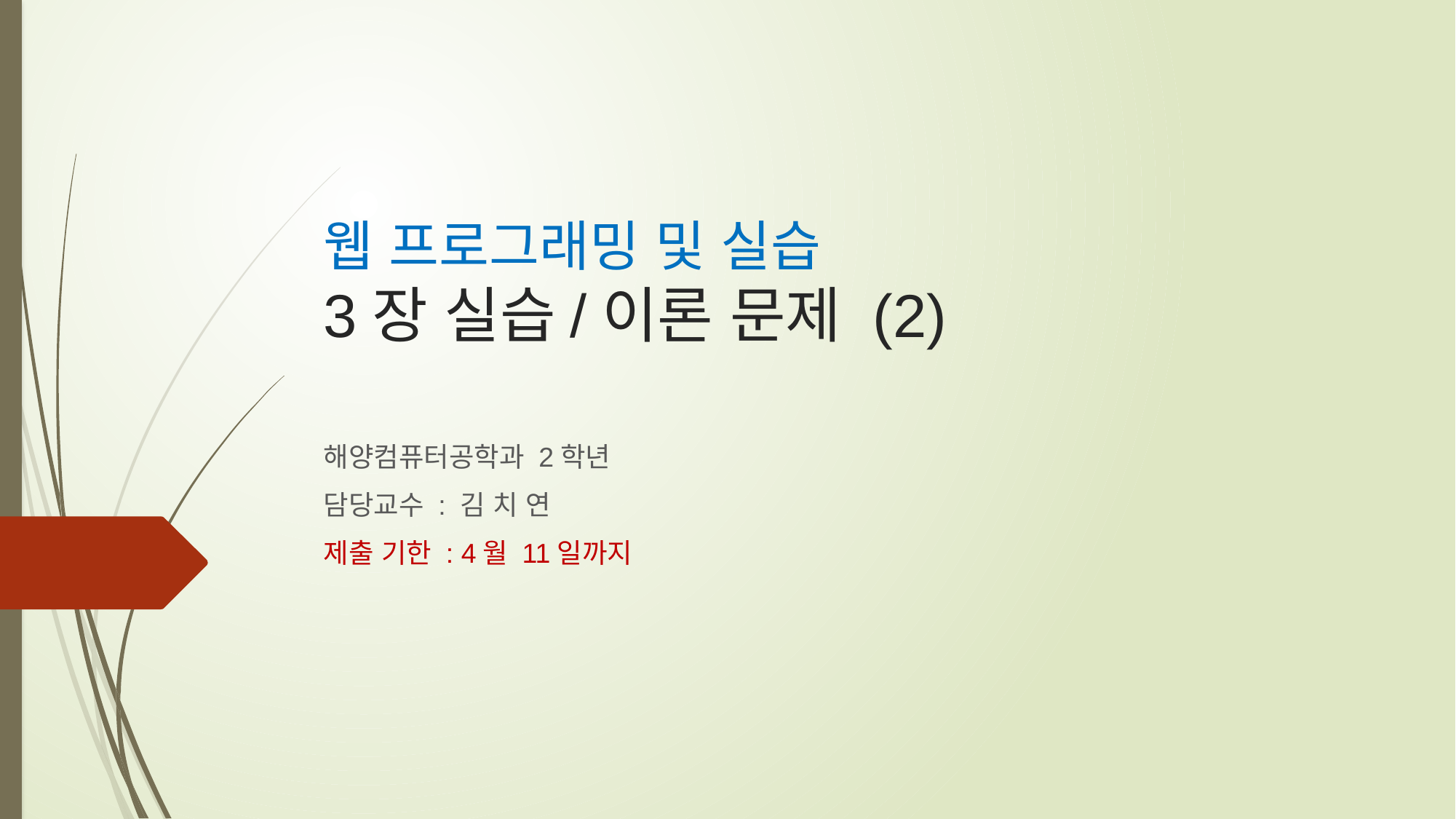

# 웹 프로그래밍 및 실습 3장 실습/이론 문제 (2)
해양컴퓨터공학과 2학년
담당교수 : 김 치 연
제출 기한 : 4월 11일까지